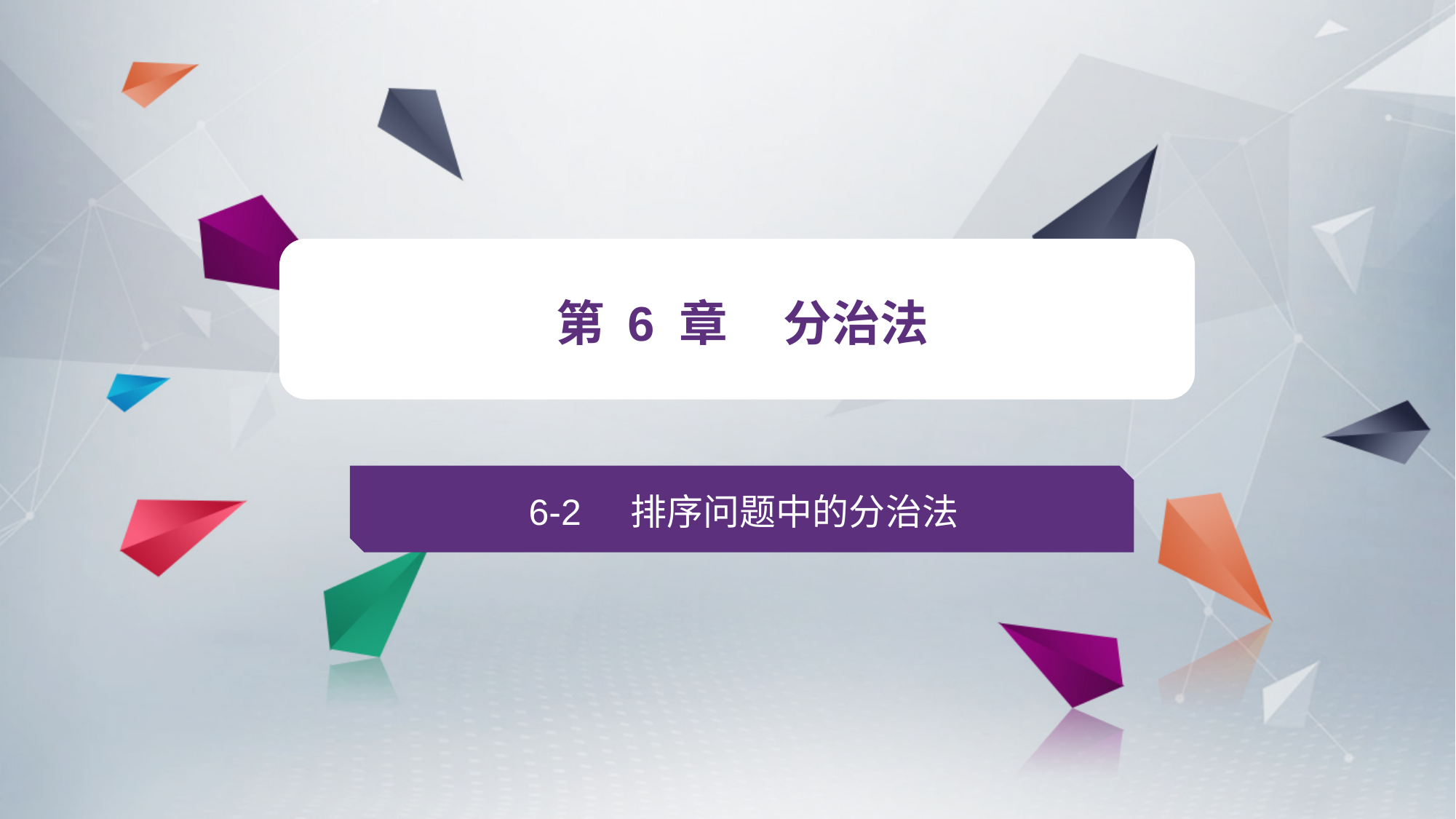

v
第 6 章     分治法

6-2    排序问题中的分治法